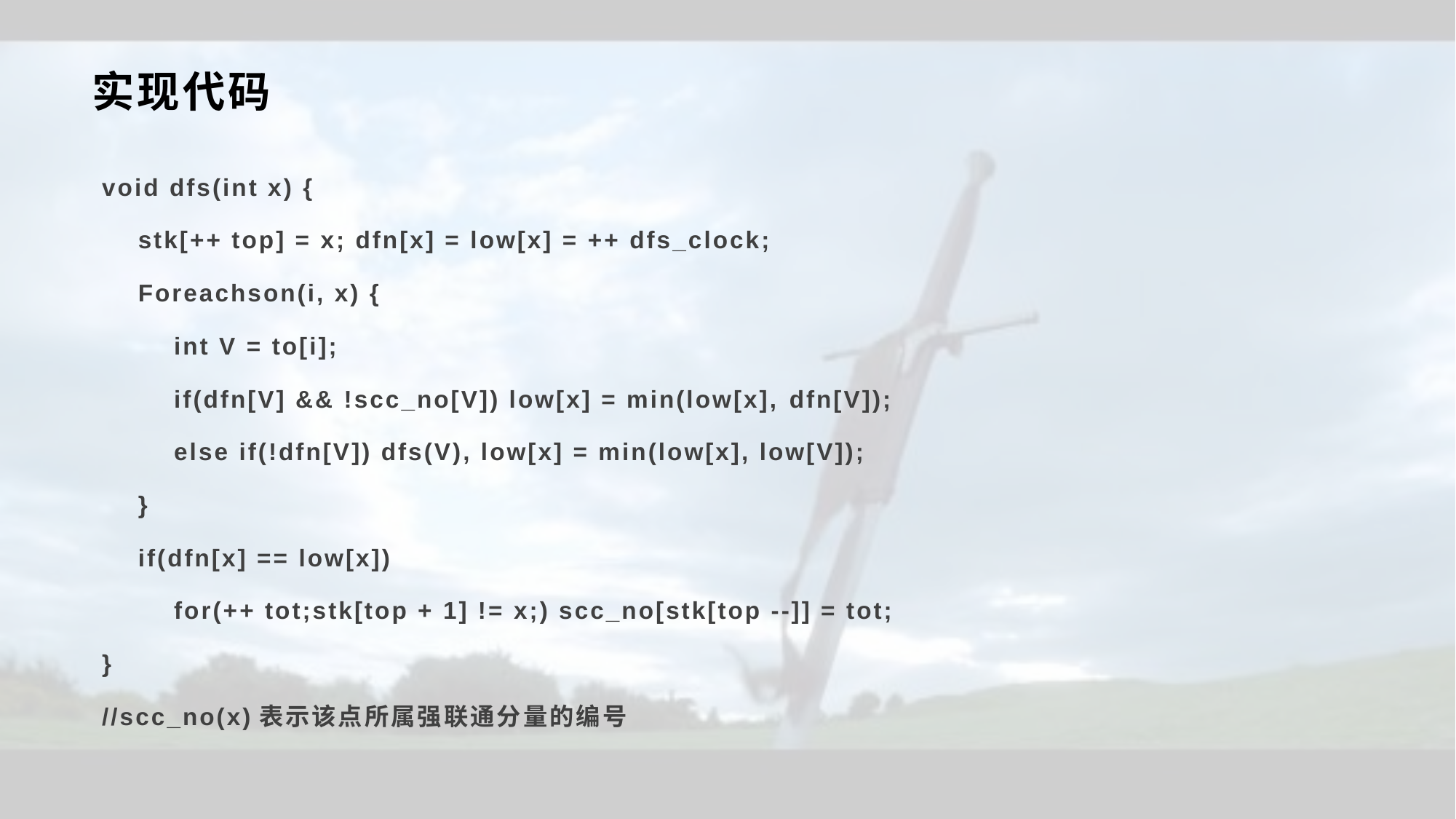

# 实现代码
void dfs(int x) {
    stk[++ top] = x; dfn[x] = low[x] = ++ dfs_clock;
    Foreachson(i, x) {
        int V = to[i];
        if(dfn[V] && !scc_no[V]) low[x] = min(low[x], dfn[V]);
        else if(!dfn[V]) dfs(V), low[x] = min(low[x], low[V]);
    }
    if(dfn[x] == low[x])
        for(++ tot;stk[top + 1] != x;) scc_no[stk[top --]] = tot;
}
//scc_no(x)表示该点所属强联通分量的编号